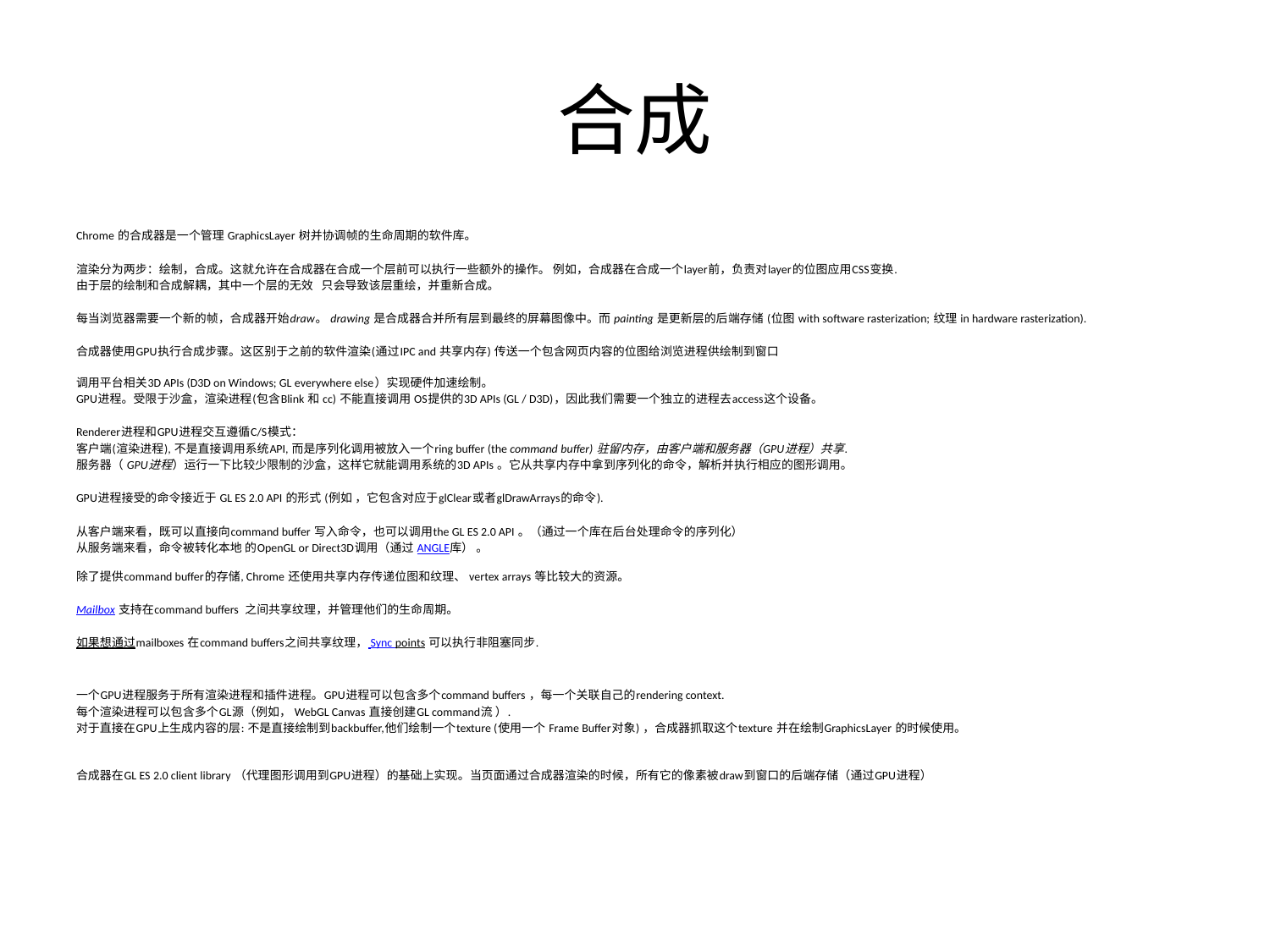

# 合成
Chrome 的合成器是一个管理 GraphicsLayer 树并协调帧的生命周期的软件库。

渲染分为两步：绘制，合成。这就允许在合成器在合成一个层前可以执行一些额外的操作。 例如，合成器在合成一个layer前，负责对layer的位图应用CSS变换.
由于层的绘制和合成解耦，其中一个层的无效   只会导致该层重绘，并重新合成。

每当浏览器需要一个新的帧，合成器开始draw。 drawing 是合成器合并所有层到最终的屏幕图像中。而 painting 是更新层的后端存储 (位图 with software rasterization; 纹理 in hardware rasterization).

合成器使用GPU执行合成步骤。这区别于之前的软件渲染(通过IPC and 共享内存) 传送一个包含网页内容的位图给浏览进程供绘制到窗口
调用平台相关3D APIs (D3D on Windows; GL everywhere else）实现硬件加速绘制。
GPU进程。受限于沙盒，渲染进程(包含Blink 和 cc) 不能直接调用 OS提供的3D APIs (GL / D3D)，因此我们需要一个独立的进程去access这个设备。

Renderer进程和GPU进程交互遵循C/S模式：
客户端(渲染进程), 不是直接调用系统API, 而是序列化调用被放入一个ring buffer (the command buffer) 驻留内存，由客户端和服务器（GPU进程）共享.
服务器（ GPU进程）运行一下比较少限制的沙盒，这样它就能调用系统的3D APIs 。它从共享内存中拿到序列化的命令，解析并执行相应的图形调用。

GPU进程接受的命令接近于 GL ES 2.0 API 的形式 (例如 ，它包含对应于glClear或者glDrawArrays的命令).

从客户端来看，既可以直接向command buffer 写入命令，也可以调用the GL ES 2.0 API 。（通过一个库在后台处理命令的序列化）
从服务端来看，命令被转化本地 的OpenGL or Direct3D调用（通过 ANGLE库） 。
除了提供command buffer的存储, Chrome 还使用共享内存传递位图和纹理、 vertex arrays 等比较大的资源。

Mailbox 支持在command buffers  之间共享纹理，并管理他们的生命周期。

如果想通过mailboxes 在command buffers之间共享纹理， Sync points 可以执行非阻塞同步.

一个GPU进程服务于所有渲染进程和插件进程。GPU进程可以包含多个command buffers ，每一个关联自己的rendering context.
每个渲染进程可以包含多个GL源（例如， WebGL Canvas 直接创建GL command流 ）.
对于直接在GPU上生成内容的层: 不是直接绘制到backbuffer,他们绘制一个texture (使用一个 Frame Buffer对象) ，合成器抓取这个texture 并在绘制GraphicsLayer 的时候使用。

合成器在GL ES 2.0 client library （代理图形调用到GPU进程）的基础上实现。当页面通过合成器渲染的时候，所有它的像素被draw到窗口的后端存储（通过GPU进程）